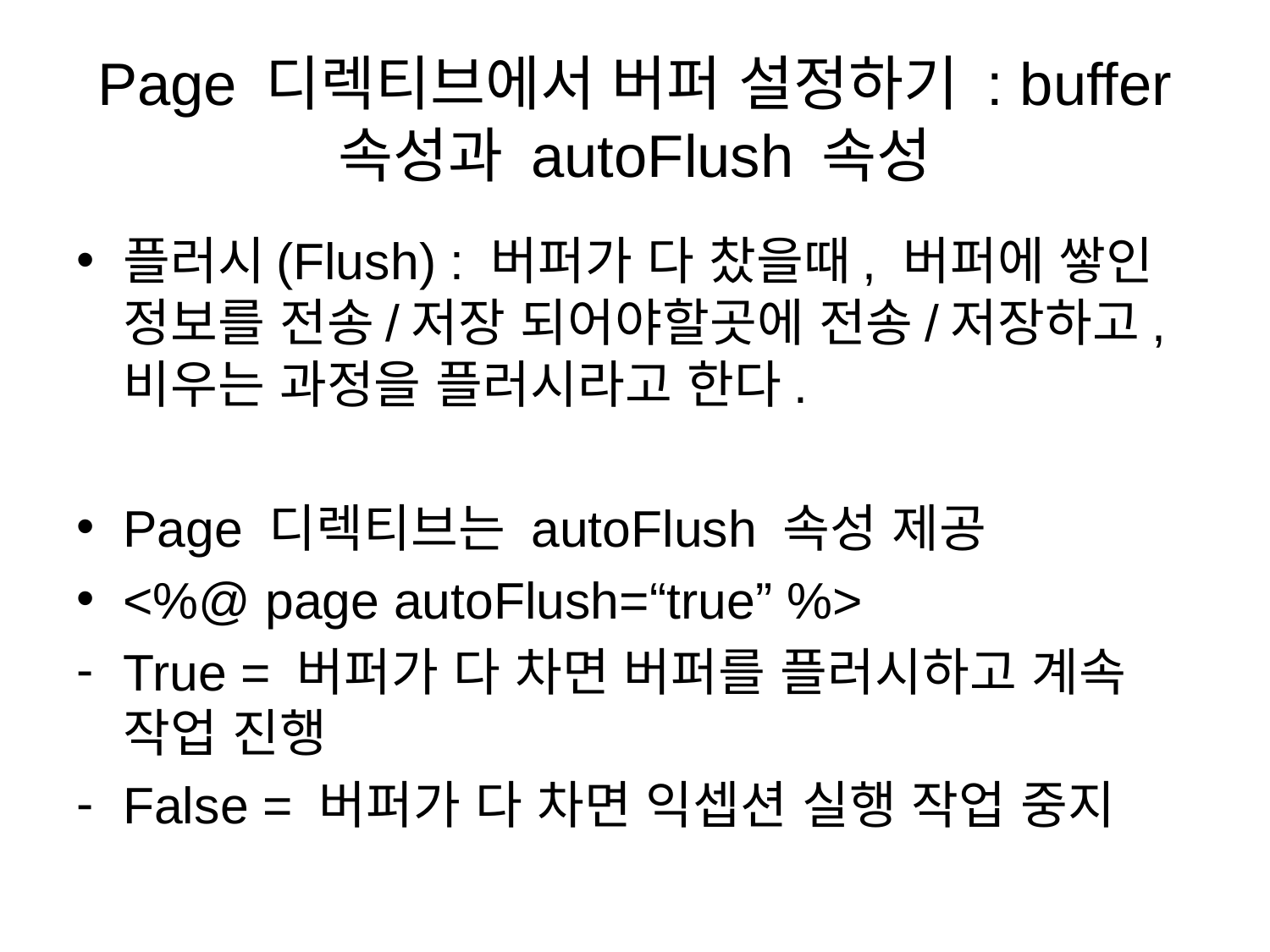

# Page 디렉티브에서 버퍼 설정하기 : buffer 속성과 autoFlush 속성
플러시(Flush) : 버퍼가 다 찼을때, 버퍼에 쌓인 정보를 전송/저장 되어야할곳에 전송/저장하고, 비우는 과정을 플러시라고 한다.

Page 디렉티브는 autoFlush 속성 제공
<%@ page autoFlush=“true” %>
True = 버퍼가 다 차면 버퍼를 플러시하고 계속 작업 진행
False = 버퍼가 다 차면 익셉션 실행 작업 중지